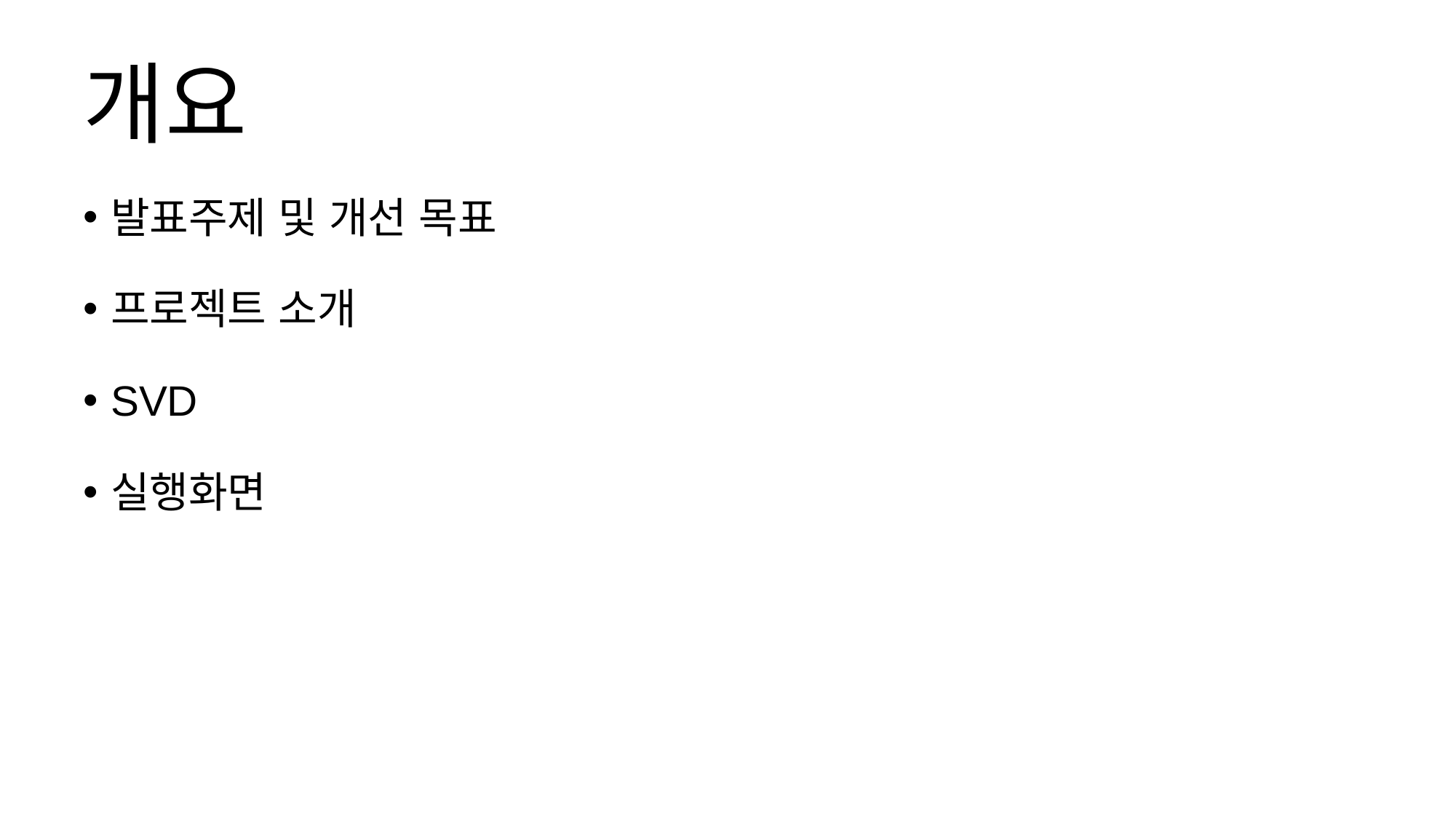

# 개요
발표주제 및 개선 목표

프로젝트 소개

SVD

실행화면